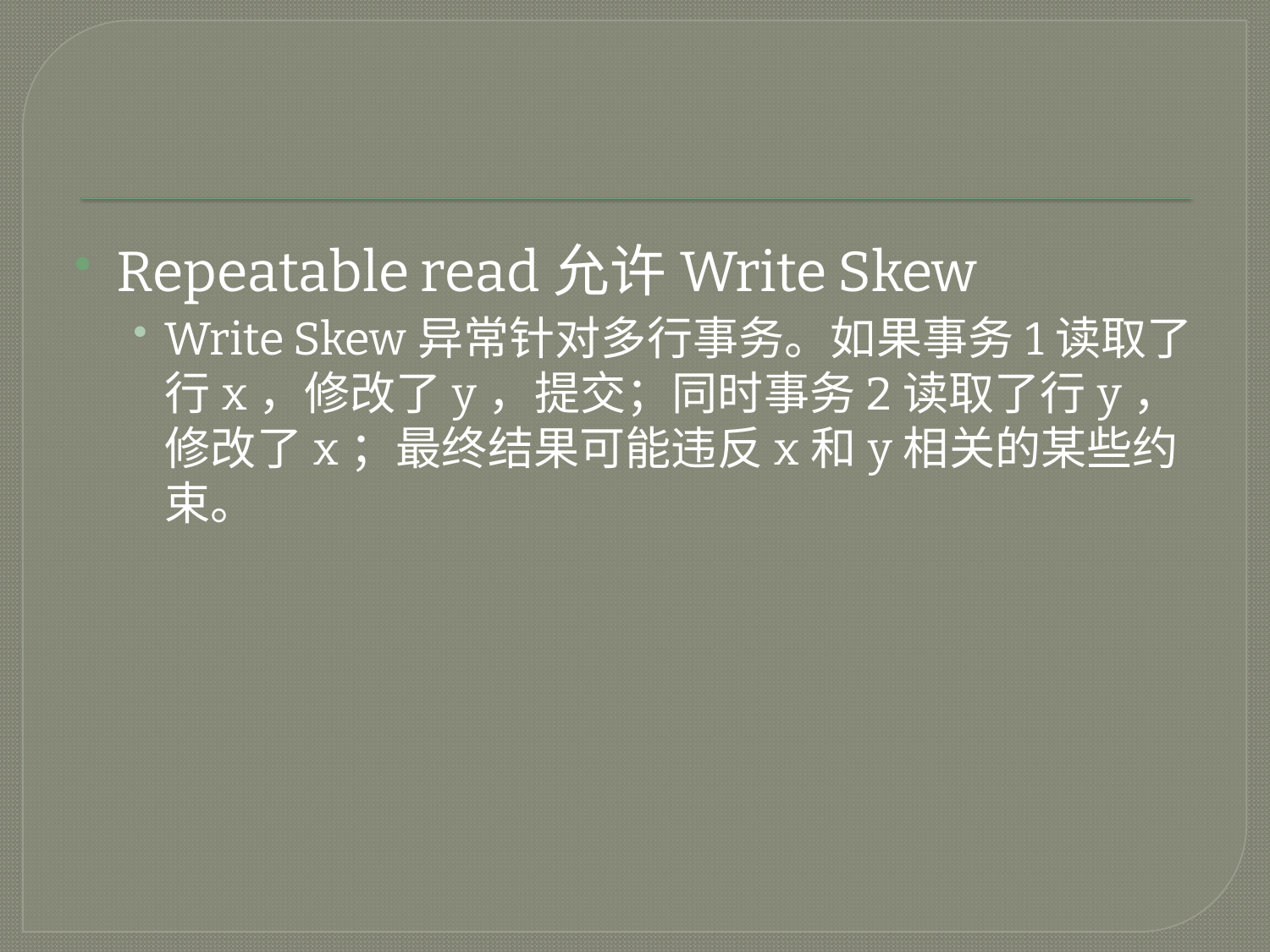

#
Repeatable read允许Write Skew
Write Skew异常针对多行事务。如果事务1读取了行x，修改了y，提交；同时事务2读取了行y，修改了x；最终结果可能违反x和y相关的某些约束。